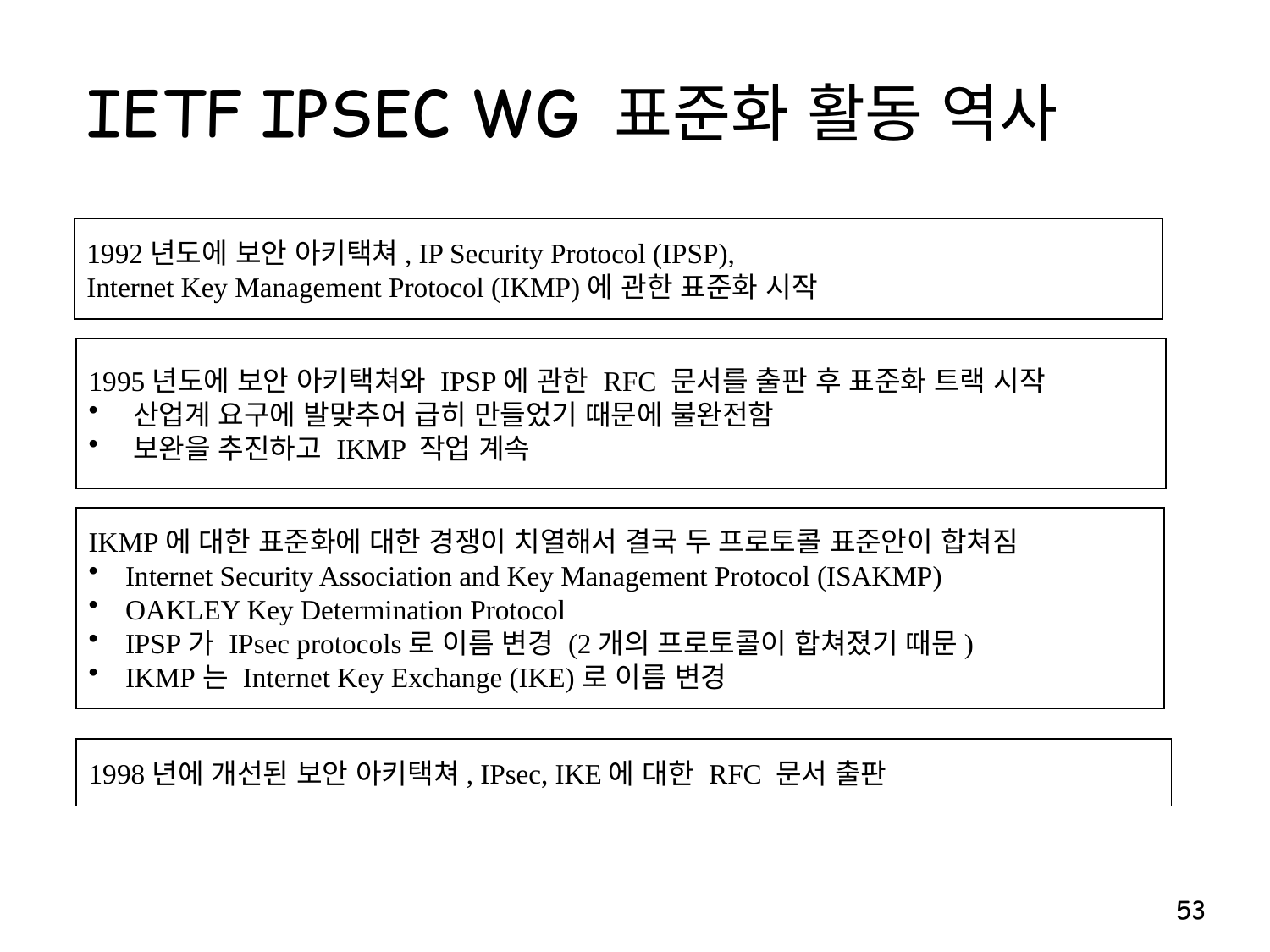

# IETF IPSEC WG 표준화 활동 역사
1992년도에 보안 아키택쳐, IP Security Protocol (IPSP),
Internet Key Management Protocol (IKMP)에 관한 표준화 시작
1995년도에 보안 아키택쳐와 IPSP에 관한 RFC 문서를 출판 후 표준화 트랙 시작
 산업계 요구에 발맞추어 급히 만들었기 때문에 불완전함
 보완을 추진하고 IKMP 작업 계속
IKMP에 대한 표준화에 대한 경쟁이 치열해서 결국 두 프로토콜 표준안이 합쳐짐
 Internet Security Association and Key Management Protocol (ISAKMP)
 OAKLEY Key Determination Protocol
 IPSP가 IPsec protocols로 이름 변경 (2개의 프로토콜이 합쳐졌기 때문)
 IKMP는 Internet Key Exchange (IKE)로 이름 변경
1998년에 개선된 보안 아키택쳐, IPsec, IKE에 대한 RFC 문서 출판
53